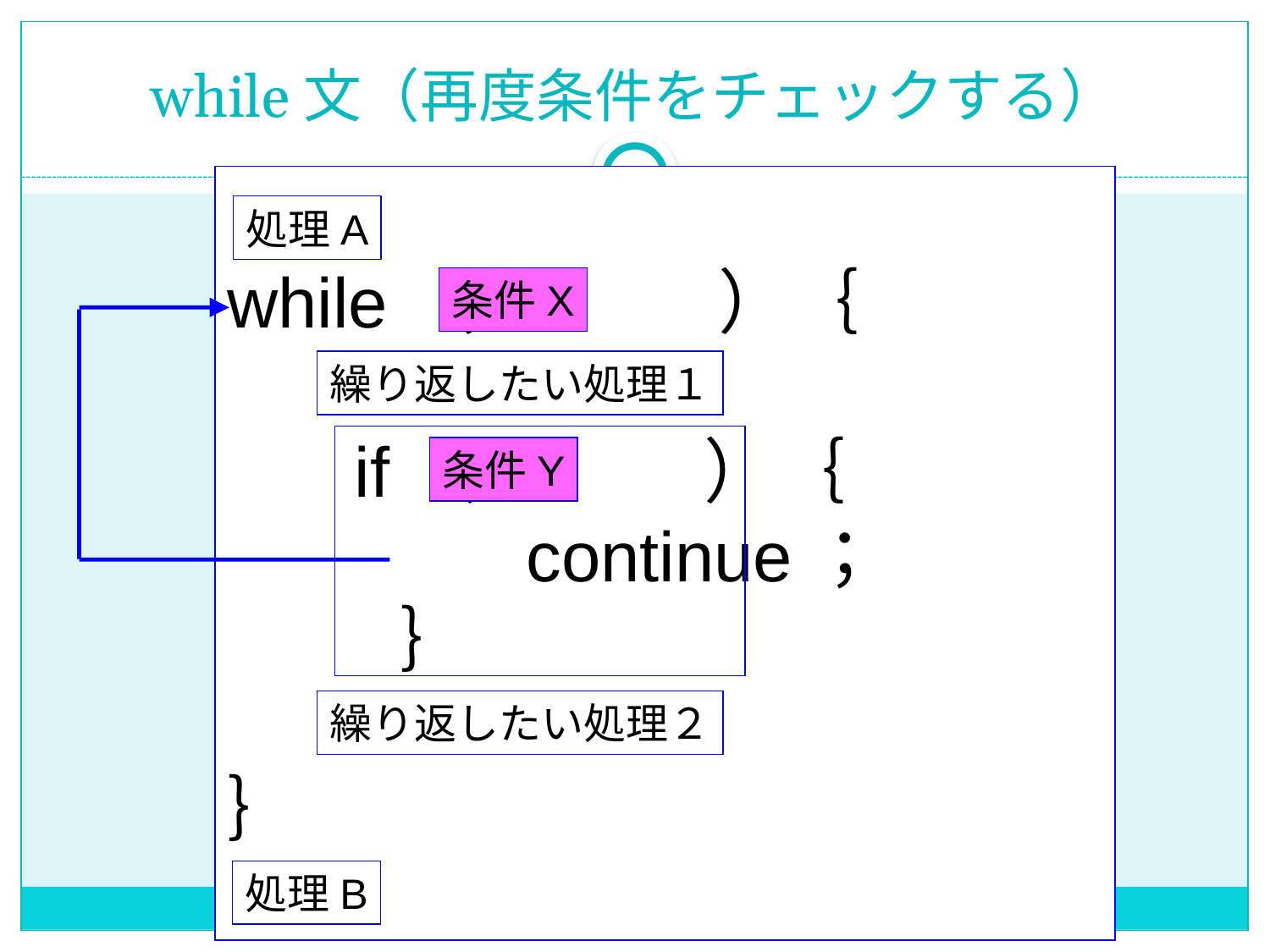

# while文（再度条件をチェックする）

while（ 　　　 ）｛
	if（　　　 ）｛
　　　　continue；
　　  ｝

｝

処理A
条件X

繰り返したい処理１

条件Y

繰り返したい処理２
処理B